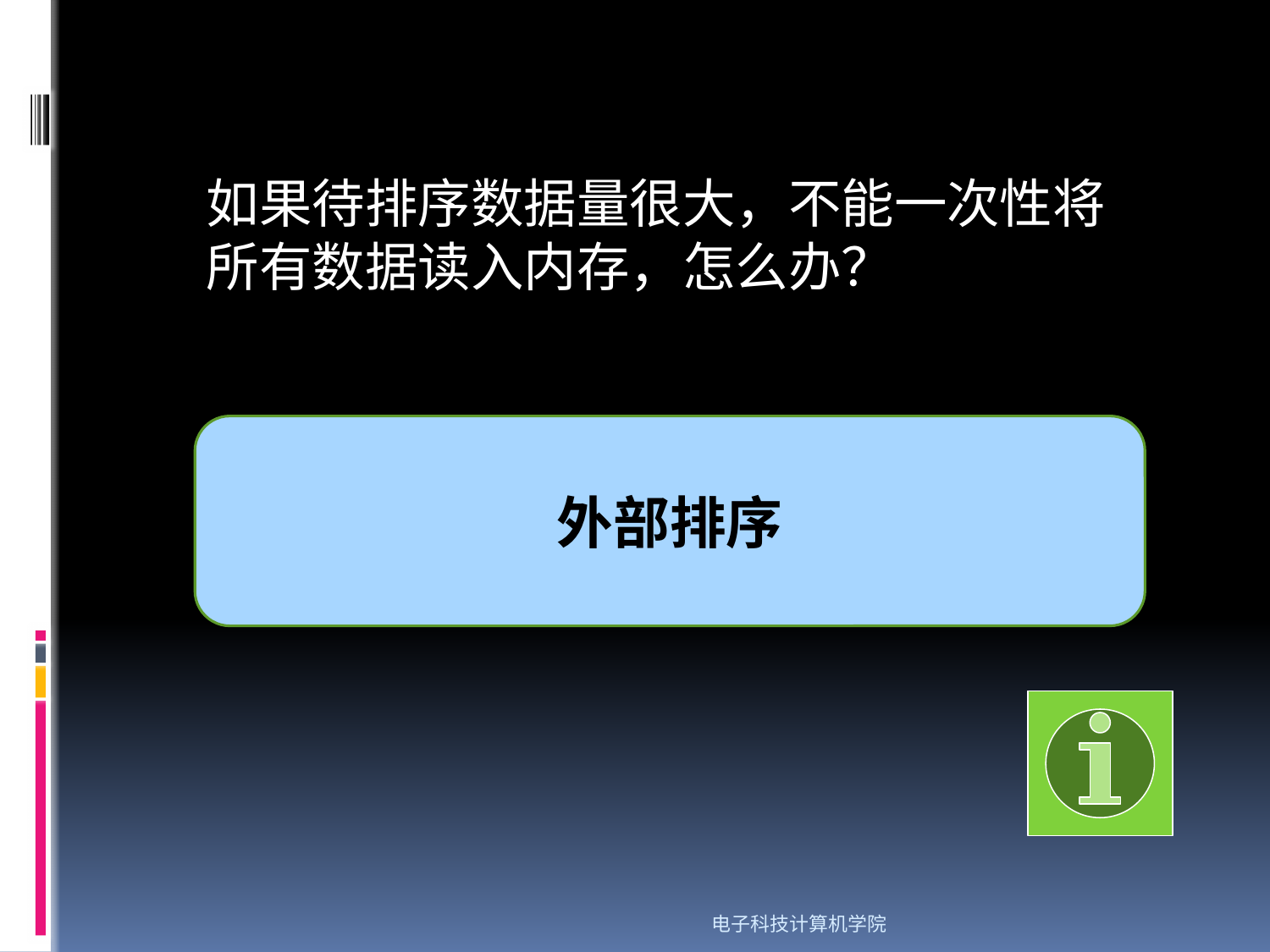

# 思考
8
如果待排序数据量很大，不能一次性将所有数据读入内存，怎么办？
外部排序

电子科技计算机学院